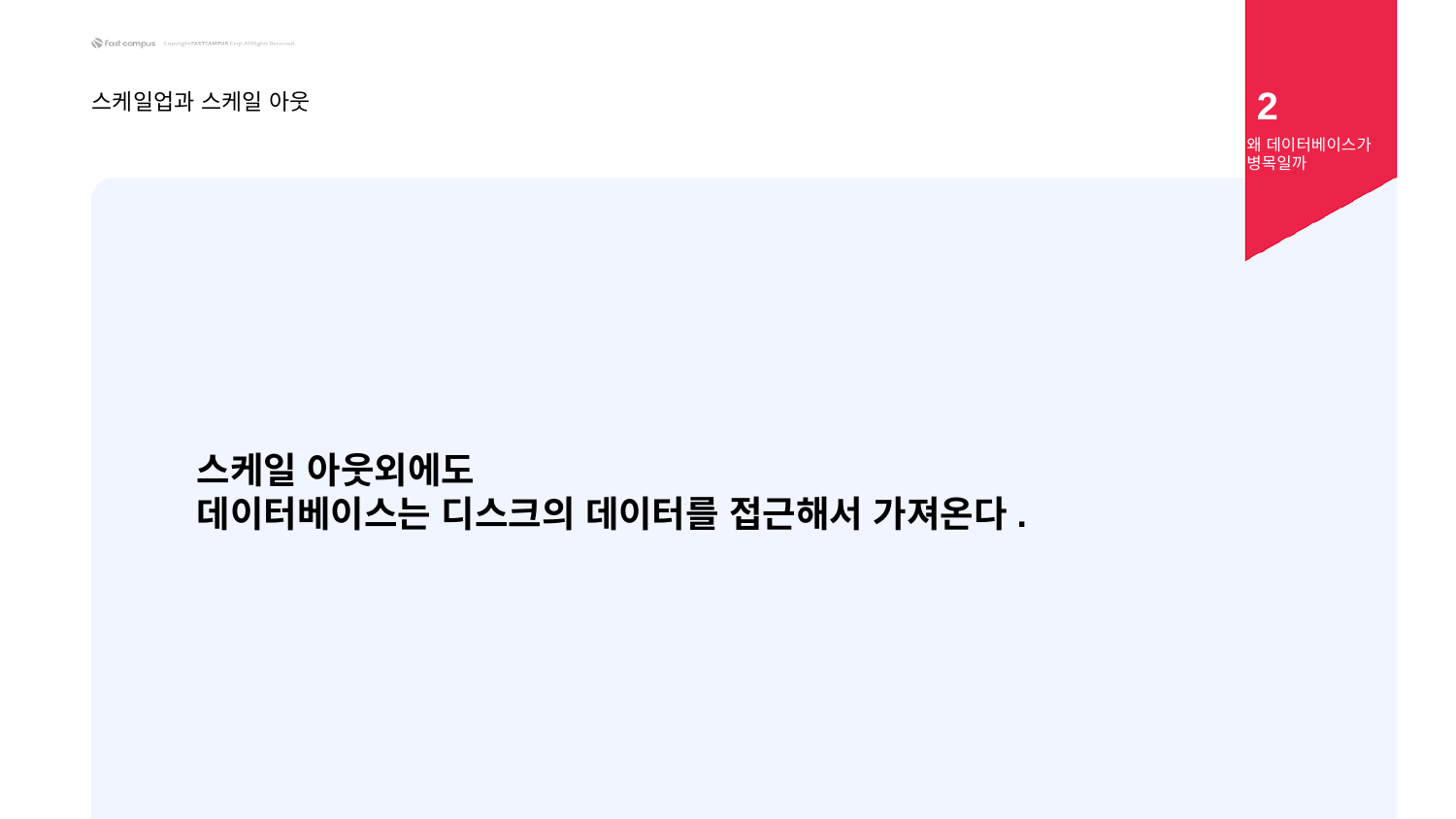

2
스케일업과 스케일 아웃
왜 데이터베이스가 병목일까
스케일 아웃외에도
데이터베이스는 디스크의 데이터를 접근해서 가져온다.